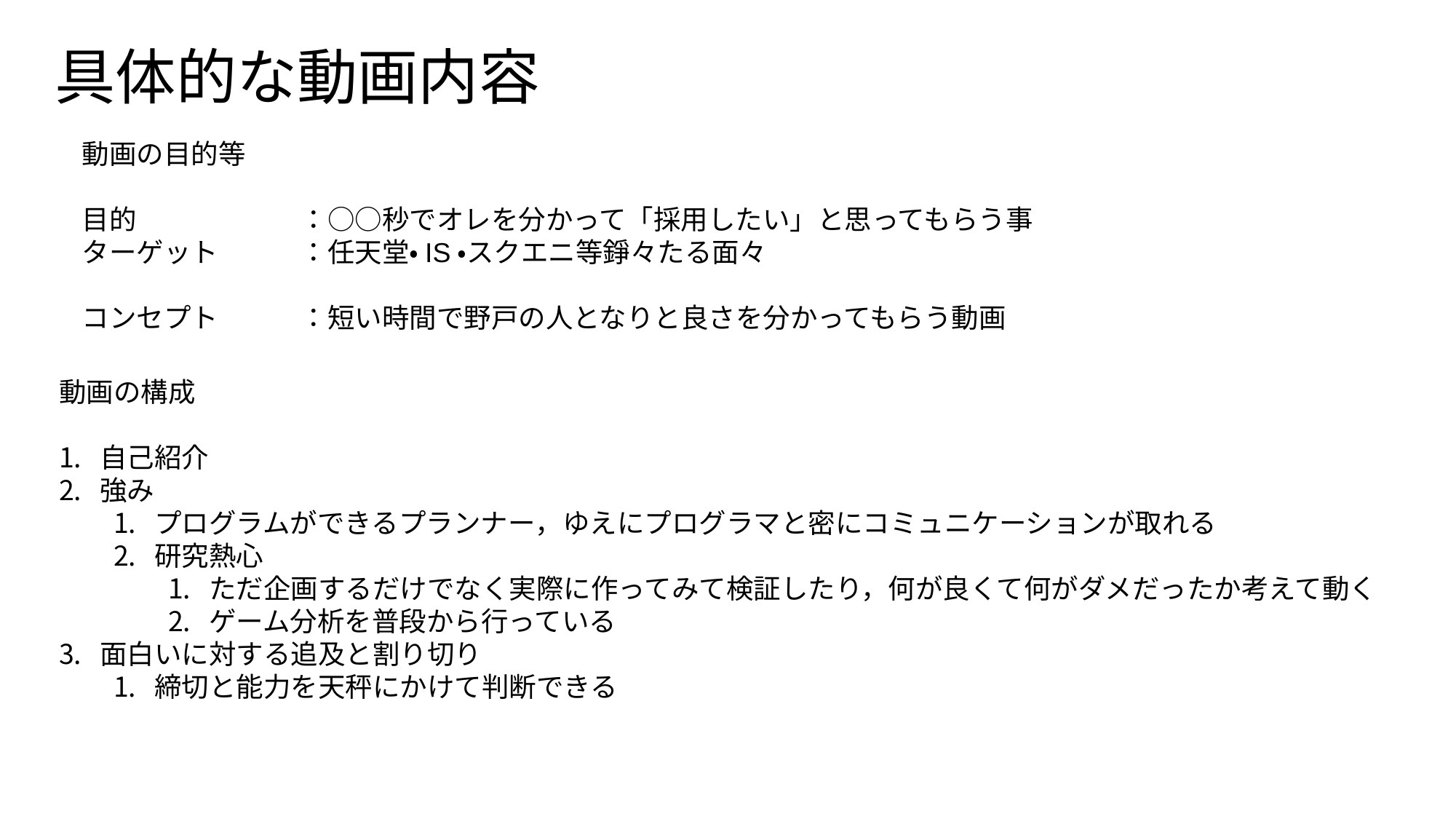

# 具体的な動画内容
動画の目的等

目的		：○○秒でオレを分かって「採用したい」と思ってもらう事
ターゲット	：任天堂・IS・スクエニ等錚々たる面々

コンセプト	：短い時間で野戸の人となりと良さを分かってもらう動画
動画の構成

自己紹介
強み
プログラムができるプランナー，ゆえにプログラマと密にコミュニケーションが取れる
研究熱心
ただ企画するだけでなく実際に作ってみて検証したり，何が良くて何がダメだったか考えて動く
ゲーム分析を普段から行っている
面白いに対する追及と割り切り
締切と能力を天秤にかけて判断できる